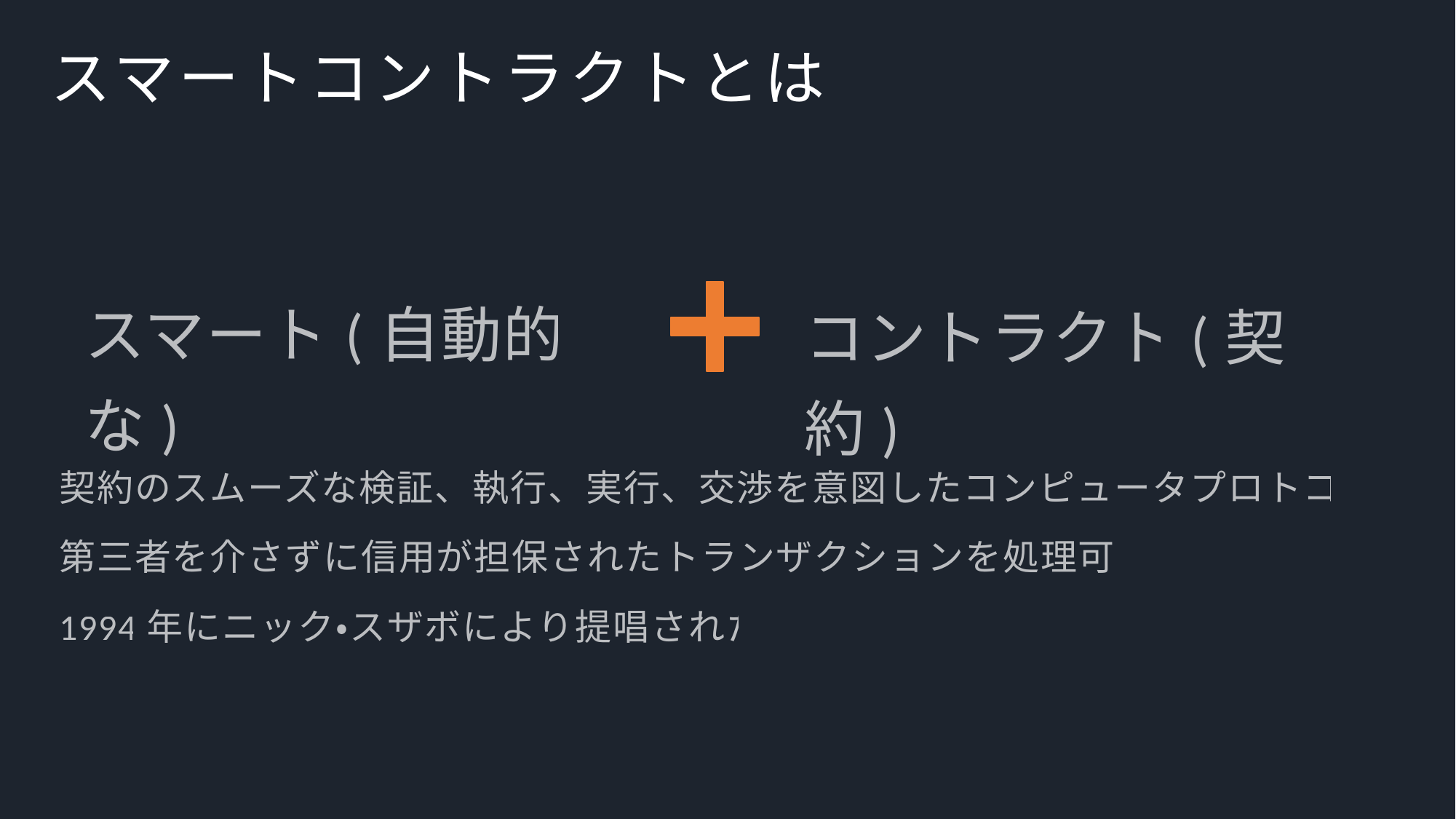

# スマートコントラクトとは
スマート(自動的な)
コントラクト(契約)

契約のスムーズな検証、執行、実行、交渉を意図したコンピュータプロトコル
第三者を介さずに信用が担保されたトランザクションを処理可能
1994年にニック・スザボにより提唱された